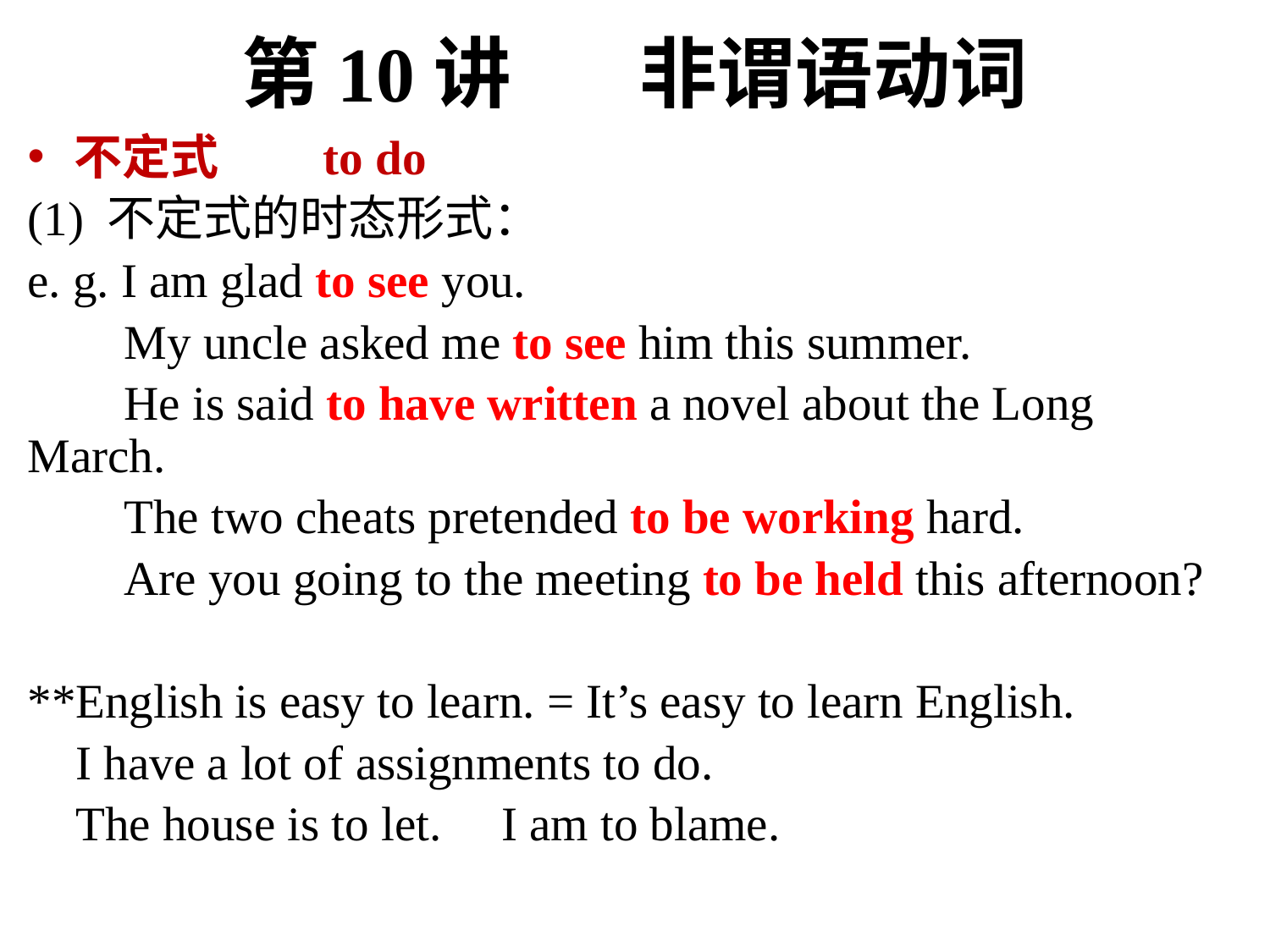

# 第10讲	 非谓语动词
不定式	to do
(1) 不定式的时态形式：
e. g. I am glad to see you.
        My uncle asked me to see him this summer.
        He is said to have written a novel about the Long March.
        The two cheats pretended to be working hard.
        Are you going to the meeting to be held this afternoon?

**English is easy to learn. = It’s easy to learn English.
    I have a lot of assignments to do.
    The house is to let.     I am to blame.